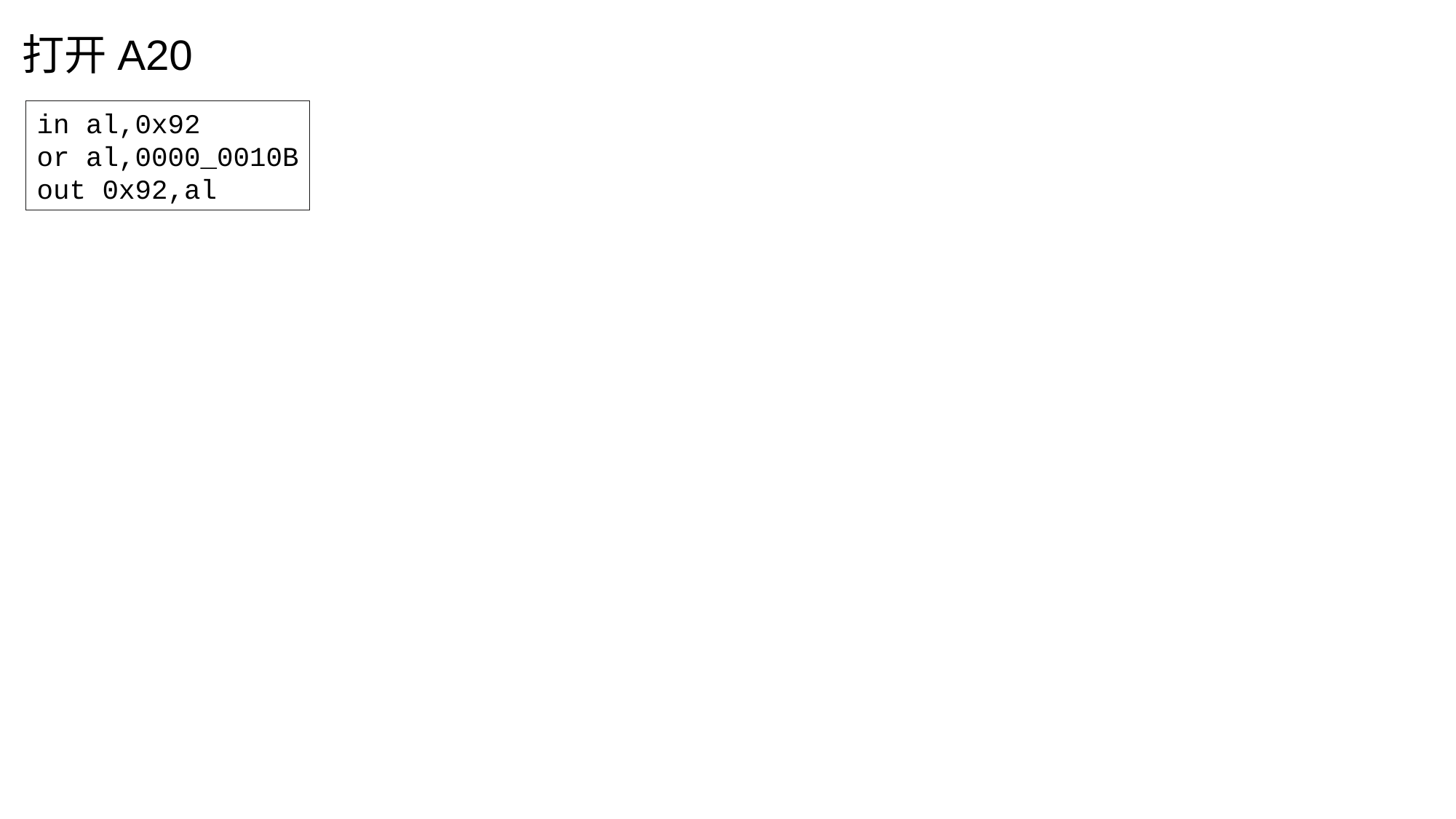

打开A20
in al,0x92
or al,0000_0010B
out 0x92,al